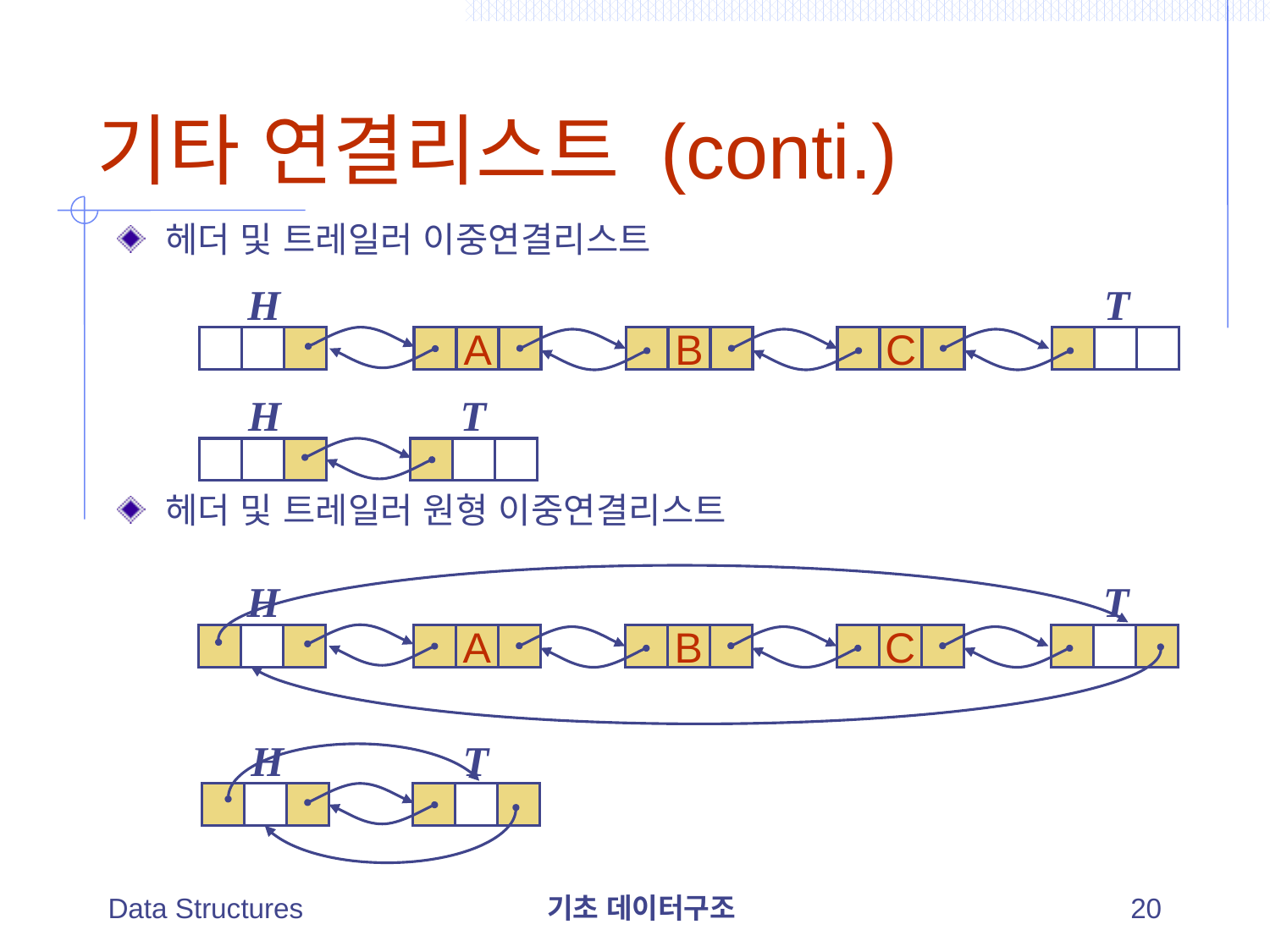

# 기타 연결리스트 (conti.)

헤더 및 트레일러 이중연결리스트

헤더 및 트레일러 원형 이중연결리스트

H
T

A

B

C

H
T

H
T

A

B

C

H
T

Data Structures
기초 데이터구조
20